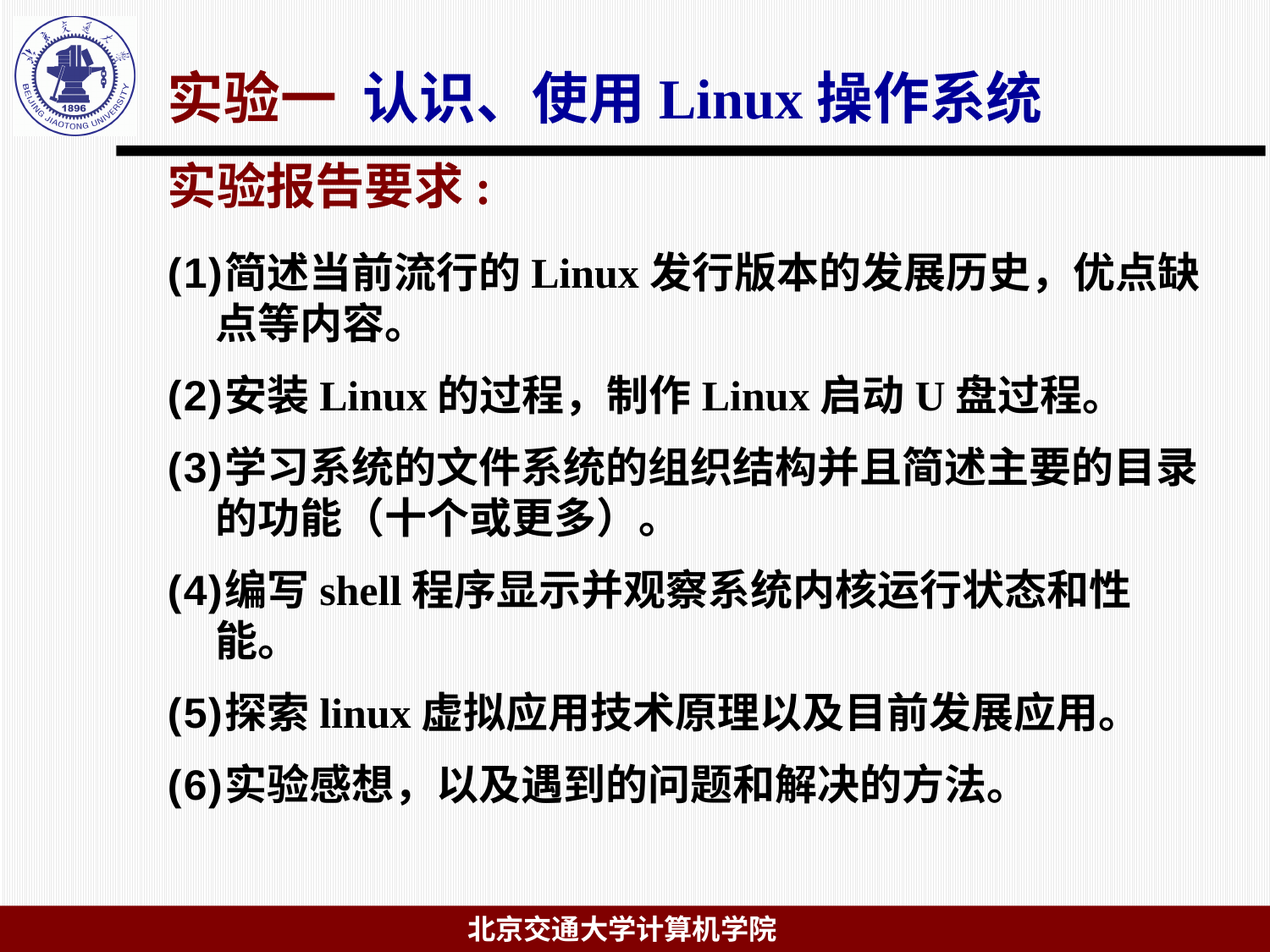

实验一  认识、使用Linux操作系统
实验报告要求:
简述当前流行的Linux发行版本的发展历史，优点缺点等内容。
安装Linux的过程，制作Linux启动U盘过程。
学习系统的文件系统的组织结构并且简述主要的目录的功能（十个或更多）。
编写shell程序显示并观察系统内核运行状态和性能。
探索linux虚拟应用技术原理以及目前发展应用。
实验感想，以及遇到的问题和解决的方法。